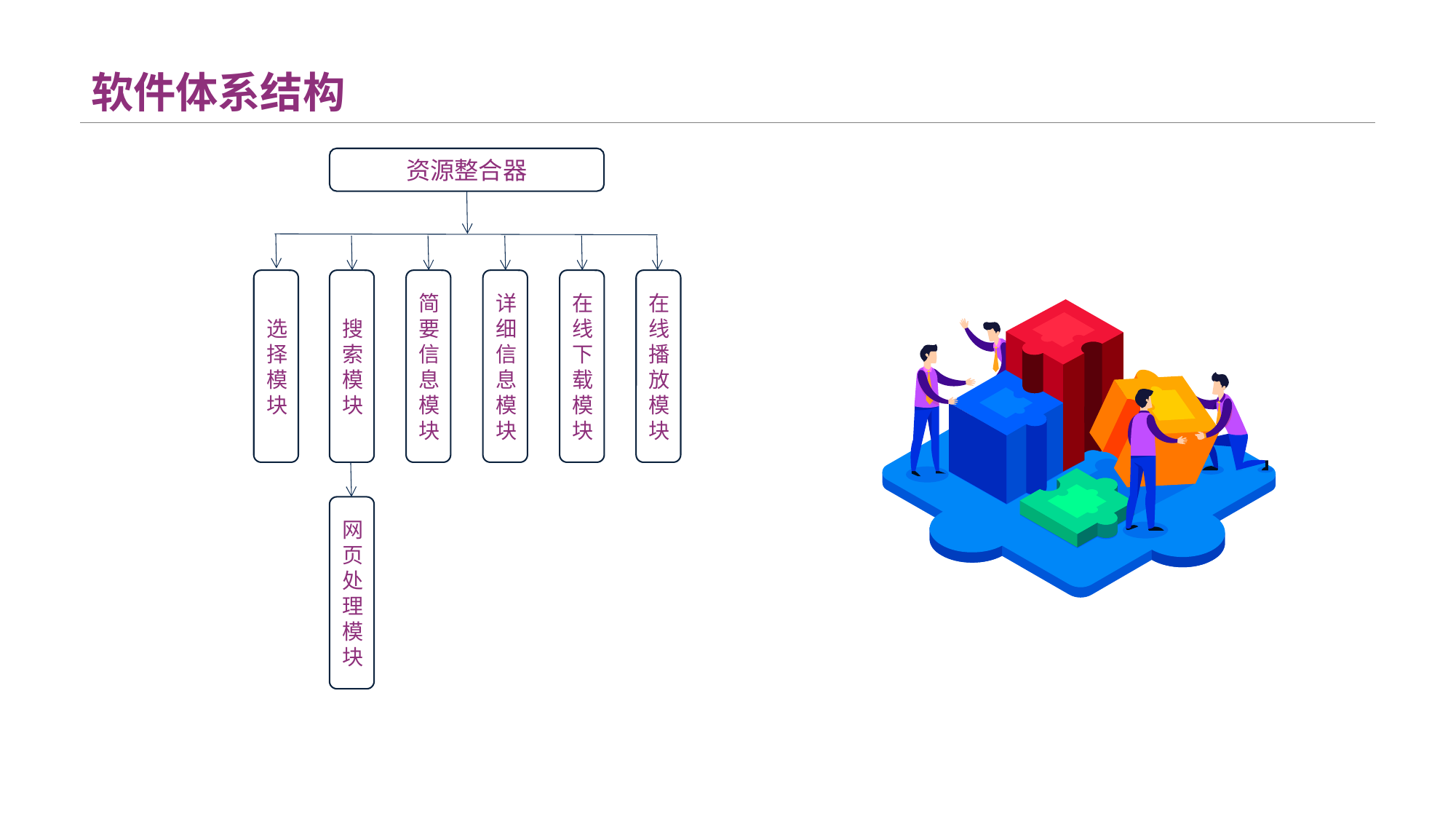

# 软件体系结构
资源整合器
选择模块
搜索模块
简要信息模块
详细信息模块
在线下载模块
在线播放模块

网页处理模块
4